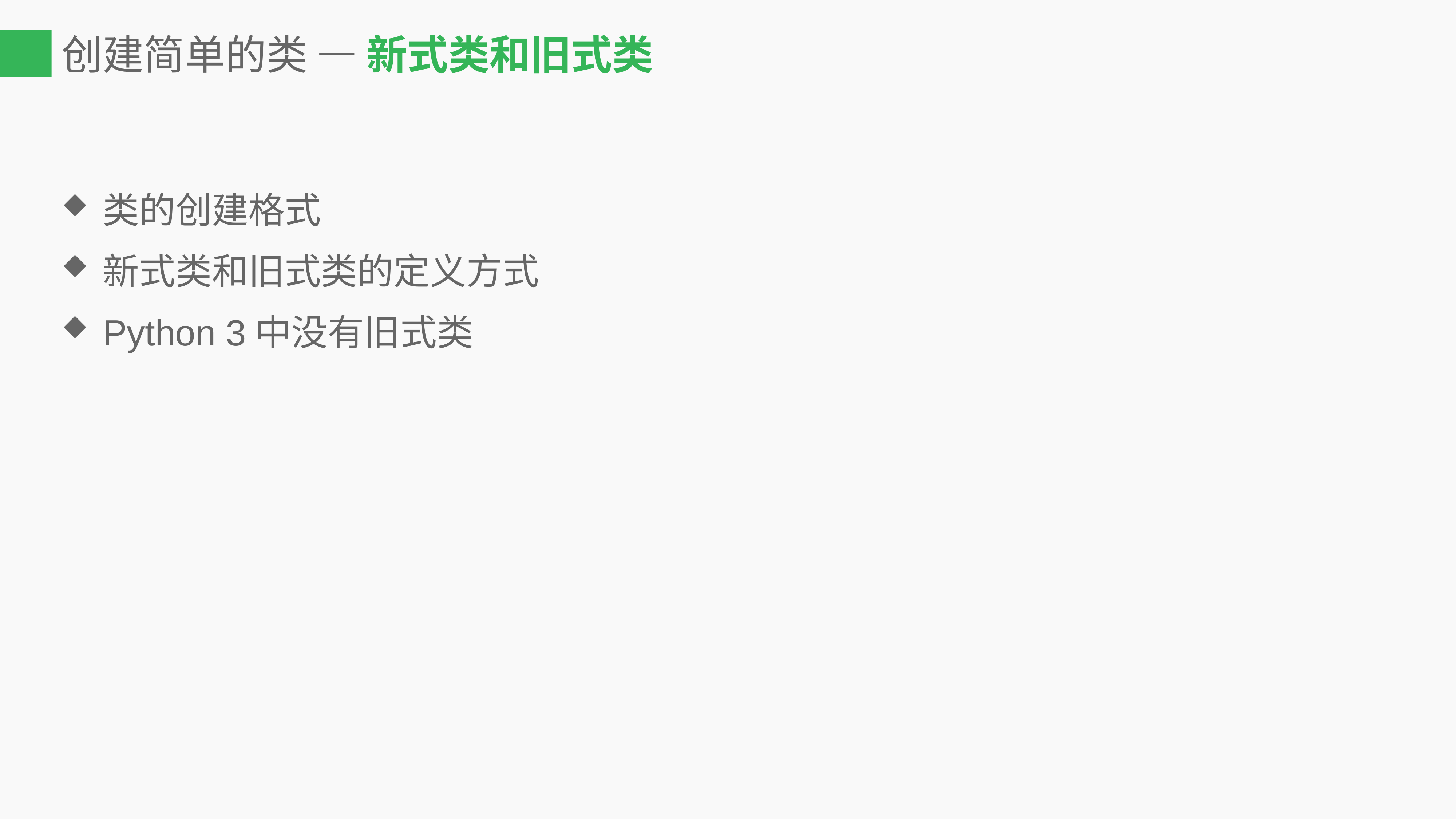

# 创建简单的类 — 新式类和旧式类
类的创建格式
新式类和旧式类的定义方式
Python 3中没有旧式类